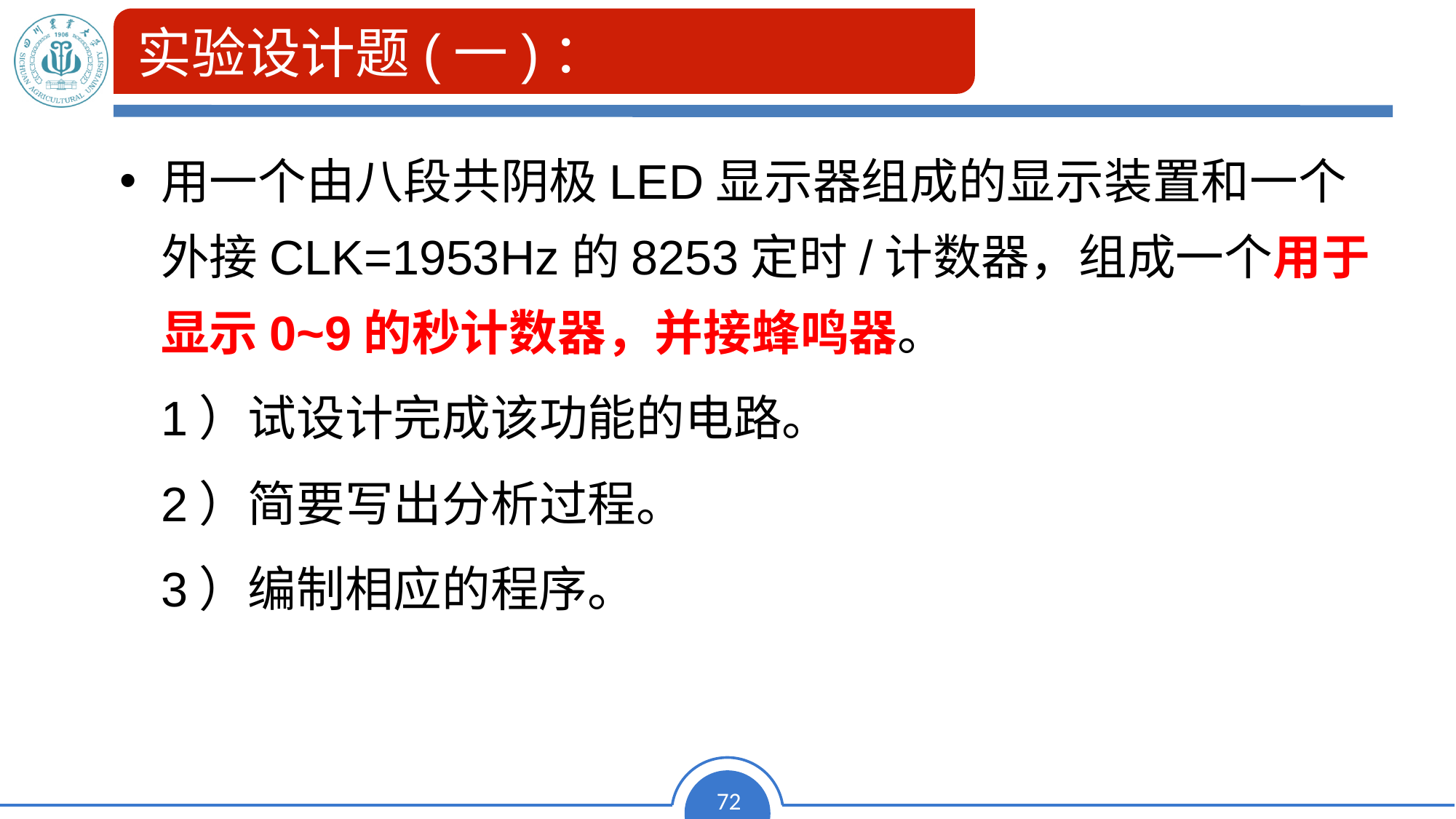

# 实验设计题(一)：
用一个由八段共阴极LED显示器组成的显示装置和一个外接CLK=1953Hz的8253定时/计数器，组成一个用于显示0~9的秒计数器，并接蜂鸣器。
	1）试设计完成该功能的电路。
	2）简要写出分析过程。
	3）编制相应的程序。